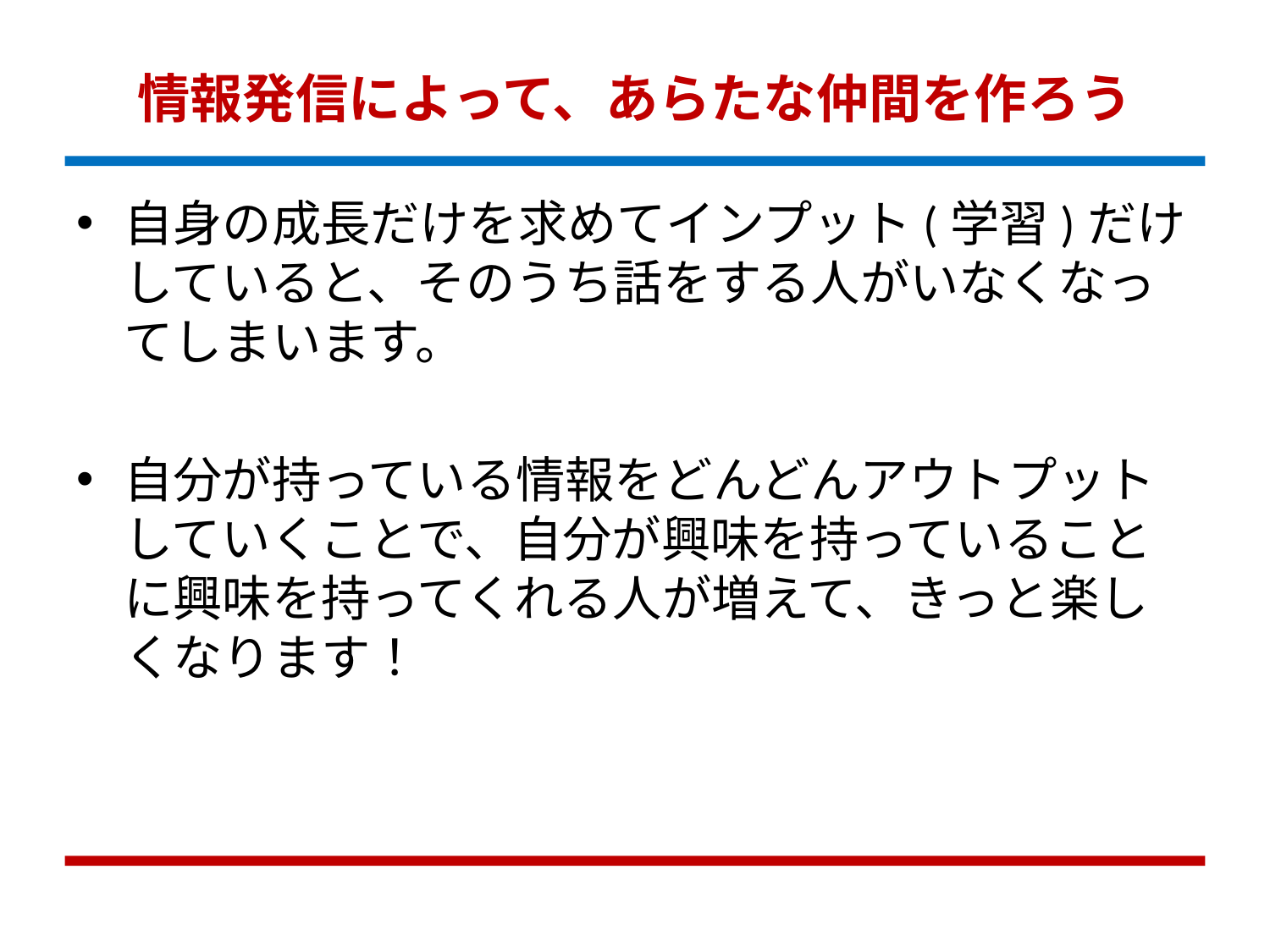

# 情報発信によって、あらたな仲間を作ろう
自身の成長だけを求めてインプット(学習)だけしていると、そのうち話をする人がいなくなってしまいます。

自分が持っている情報をどんどんアウトプットしていくことで、自分が興味を持っていることに興味を持ってくれる人が増えて、きっと楽しくなります！